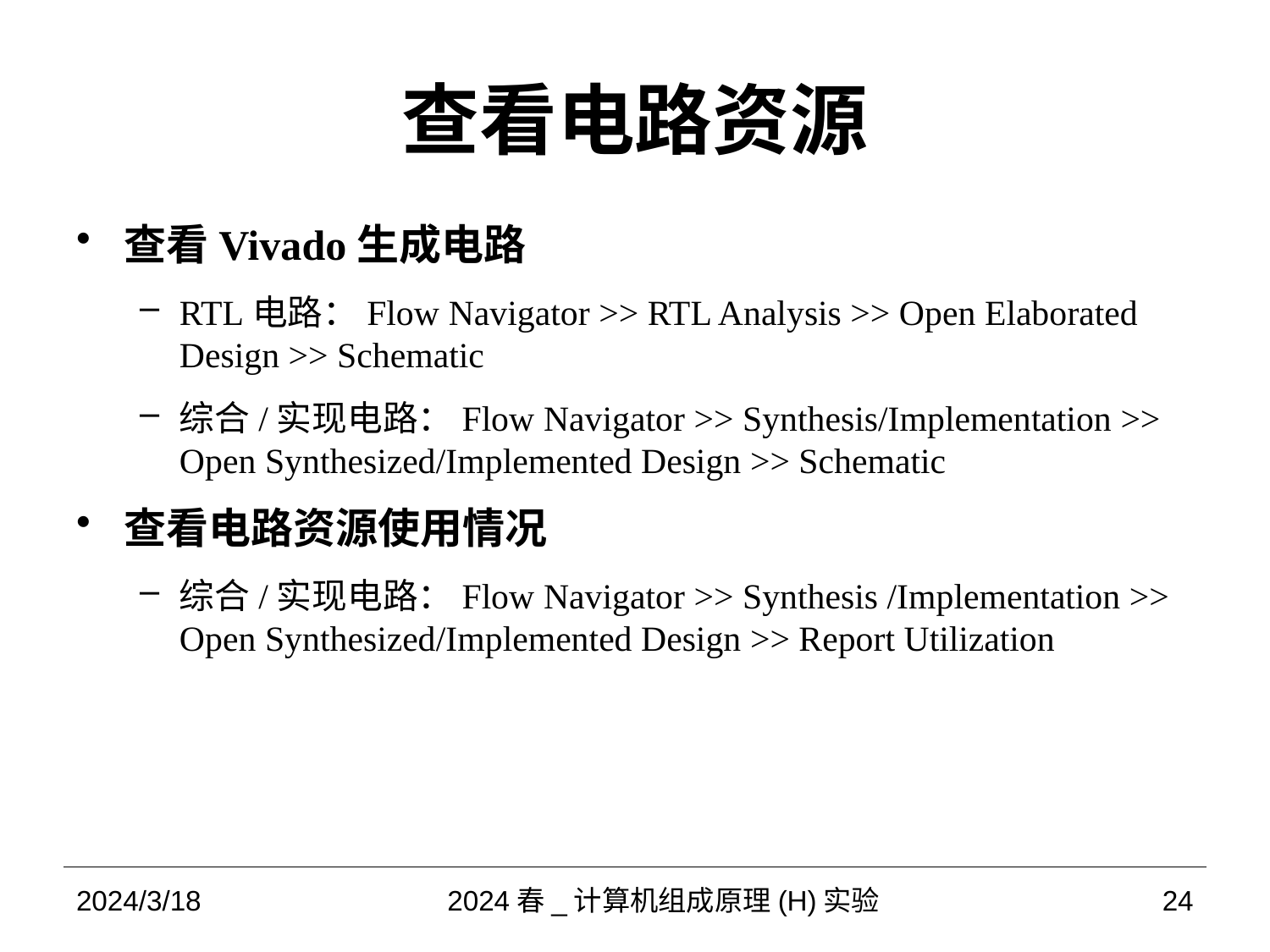

# 查看电路资源
查看Vivado生成电路
RTL电路：Flow Navigator >> RTL Analysis >> Open Elaborated Design >> Schematic
综合/实现电路：Flow Navigator >> Synthesis/Implementation >> Open Synthesized/Implemented Design >> Schematic
查看电路资源使用情况
综合/实现电路：Flow Navigator >> Synthesis /Implementation >> Open Synthesized/Implemented Design >> Report Utilization

2024/3/18
2024春_计算机组成原理(H)实验
24